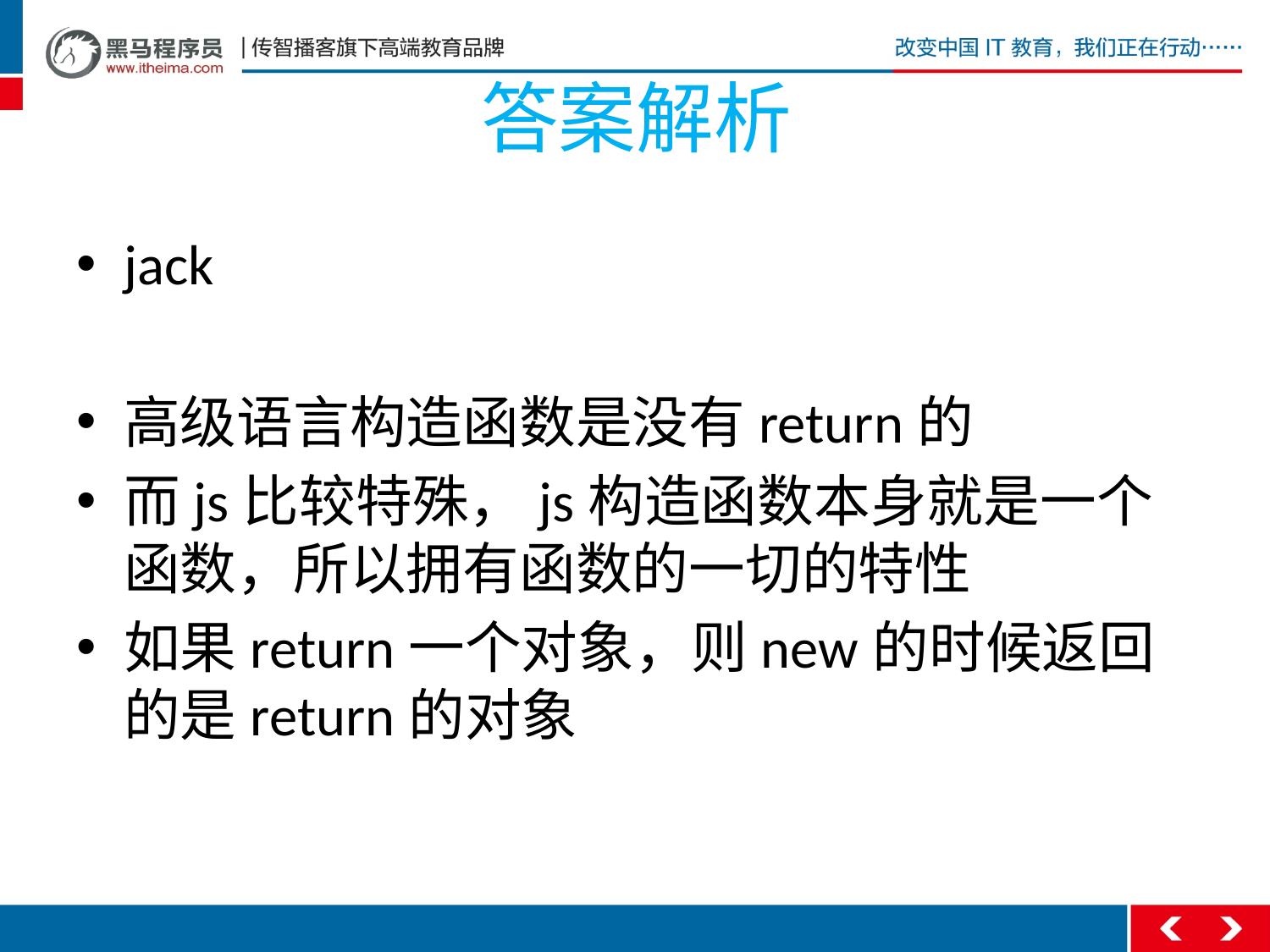

# 答案解析
jack

高级语言构造函数是没有return的
而js比较特殊，js构造函数本身就是一个函数，所以拥有函数的一切的特性
如果return一个对象，则new的时候返回的是return的对象